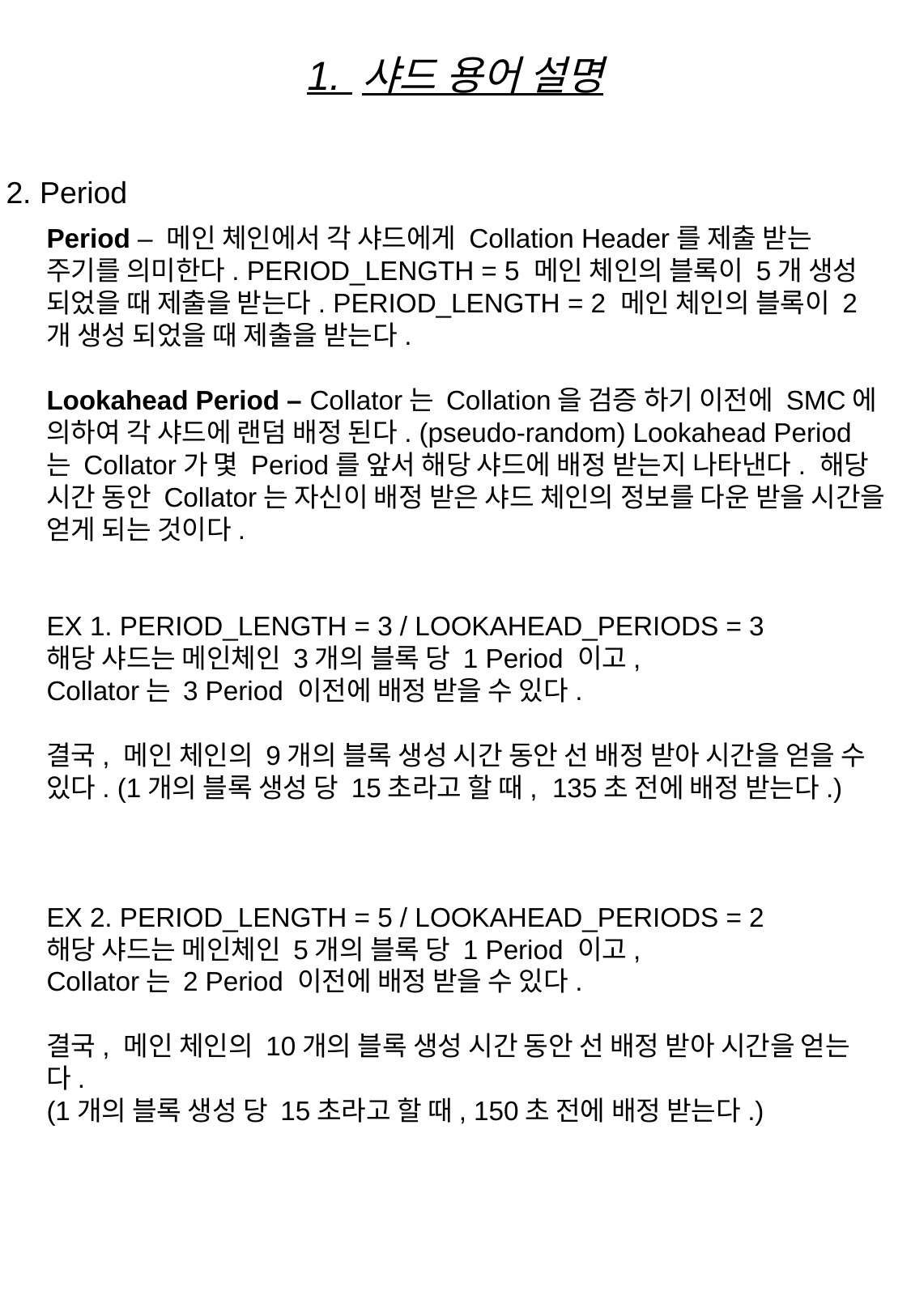

1. 샤드 용어 설명
2. Period
Period – 메인 체인에서 각 샤드에게 Collation Header를 제출 받는 주기를 의미한다. PERIOD_LENGTH = 5 메인 체인의 블록이 5개 생성 되었을 때 제출을 받는다. PERIOD_LENGTH = 2 메인 체인의 블록이 2개 생성 되었을 때 제출을 받는다.

Lookahead Period – Collator는 Collation을 검증 하기 이전에 SMC에 의하여 각 샤드에 랜덤 배정 된다. (pseudo-random) Lookahead Period 는 Collator가 몇 Period를 앞서 해당 샤드에 배정 받는지 나타낸다. 해당 시간 동안 Collator는 자신이 배정 받은 샤드 체인의 정보를 다운 받을 시간을 얻게 되는 것이다.

EX 1. PERIOD_LENGTH = 3 / LOOKAHEAD_PERIODS = 3
해당 샤드는 메인체인 3개의 블록 당 1 Period 이고,
Collator는 3 Period 이전에 배정 받을 수 있다.

결국, 메인 체인의 9개의 블록 생성 시간 동안 선 배정 받아 시간을 얻을 수 있다. (1개의 블록 생성 당 15초라고 할 때,  135초 전에 배정 받는다.)

EX 2. PERIOD_LENGTH = 5 / LOOKAHEAD_PERIODS = 2
해당 샤드는 메인체인 5개의 블록 당 1 Period 이고,
Collator는 2 Period 이전에 배정 받을 수 있다.

결국, 메인 체인의 10개의 블록 생성 시간 동안 선 배정 받아 시간을 얻는다.
(1개의 블록 생성 당 15초라고 할 때, 150초 전에 배정 받는다.)